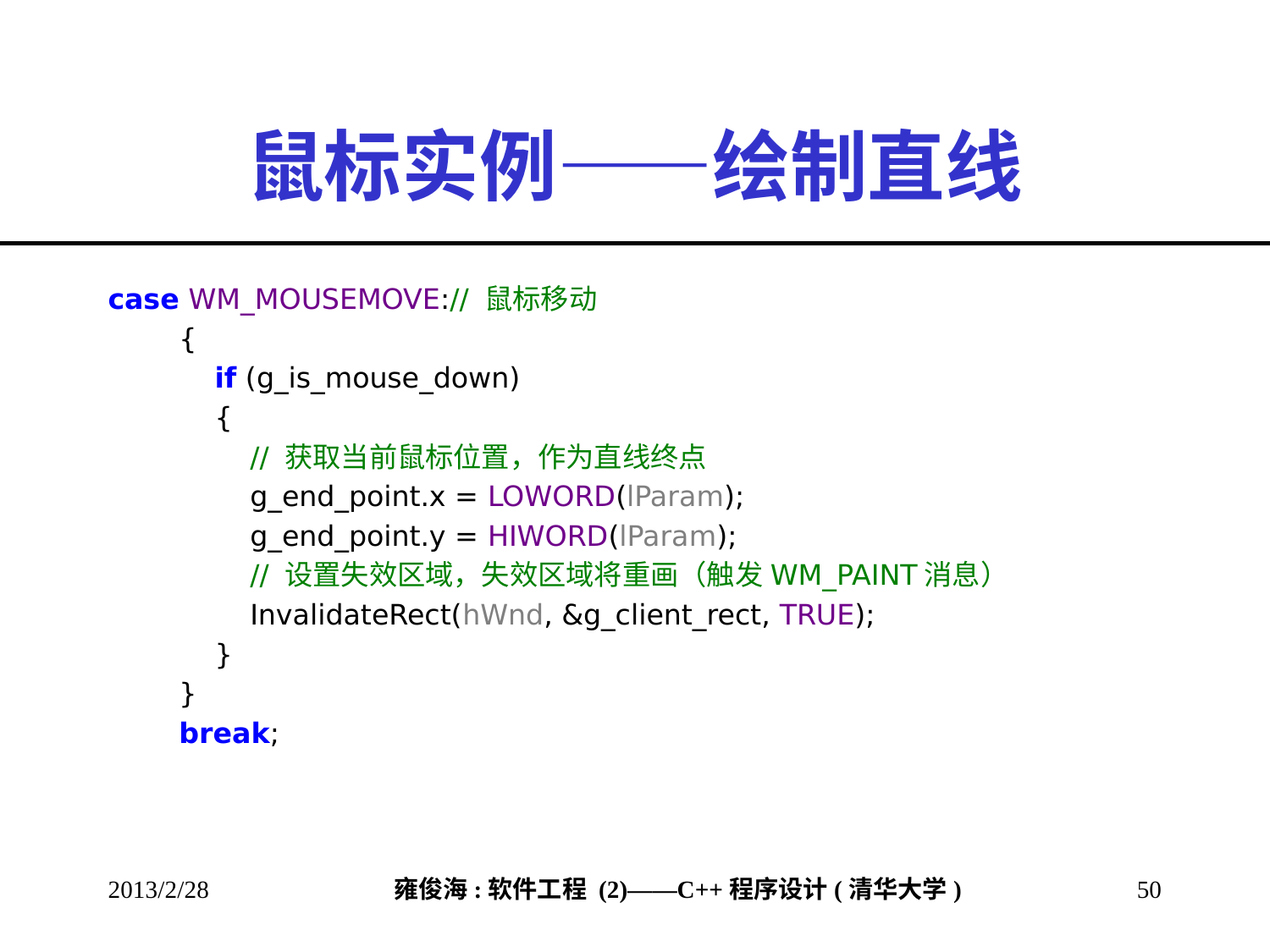

# 鼠标实例——绘制直线
case WM_MOUSEMOVE:// 鼠标移动
        {
            if (g_is_mouse_down)
            {
                // 获取当前鼠标位置，作为直线终点
                g_end_point.x = LOWORD(lParam);
                g_end_point.y = HIWORD(lParam);
                // 设置失效区域，失效区域将重画（触发WM_PAINT消息）
                InvalidateRect(hWnd, &g_client_rect, TRUE);
            }
        }
        break;
2013/2/28
50